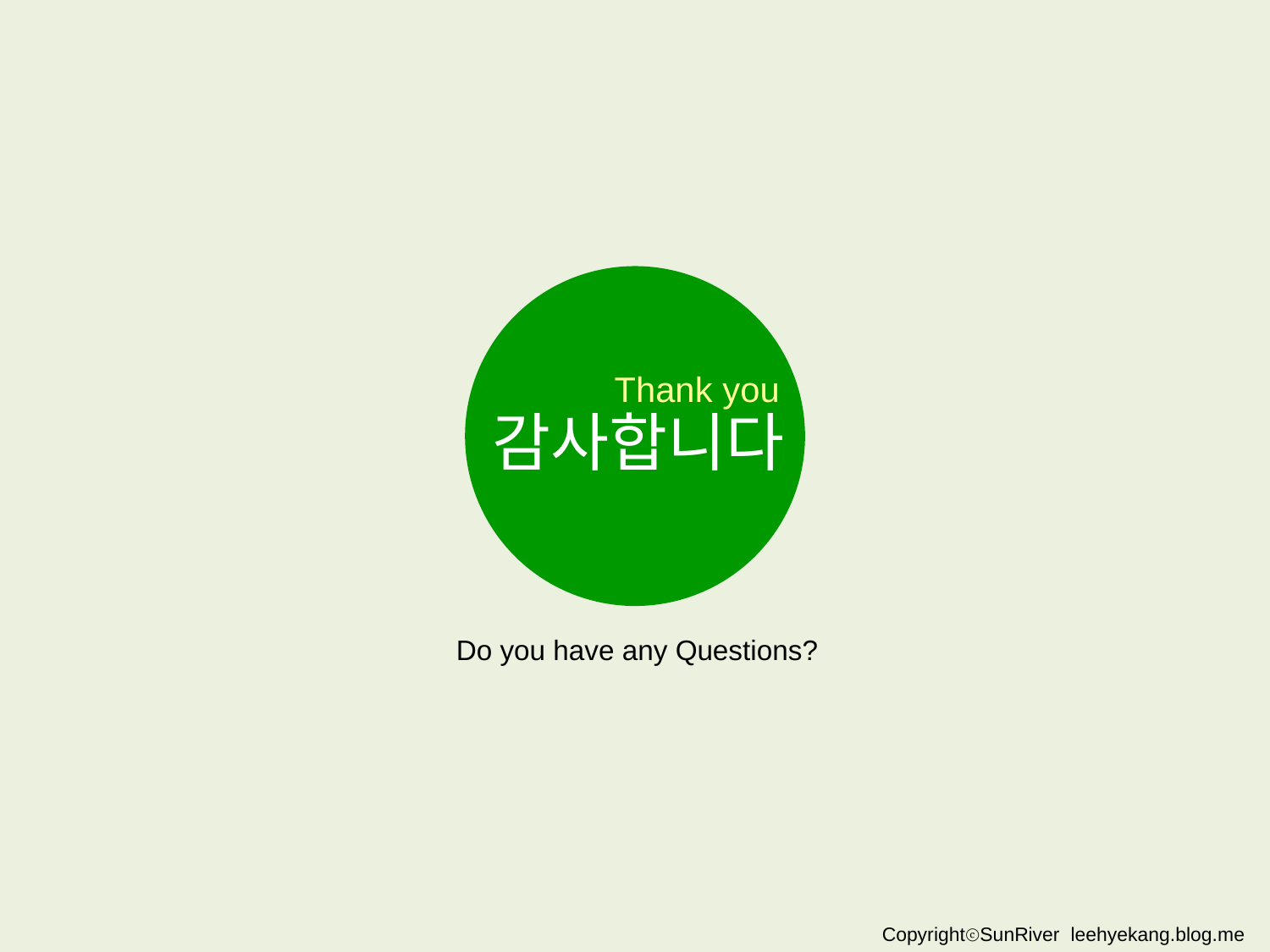

Thank you
감사합니다
Do you have any Questions?